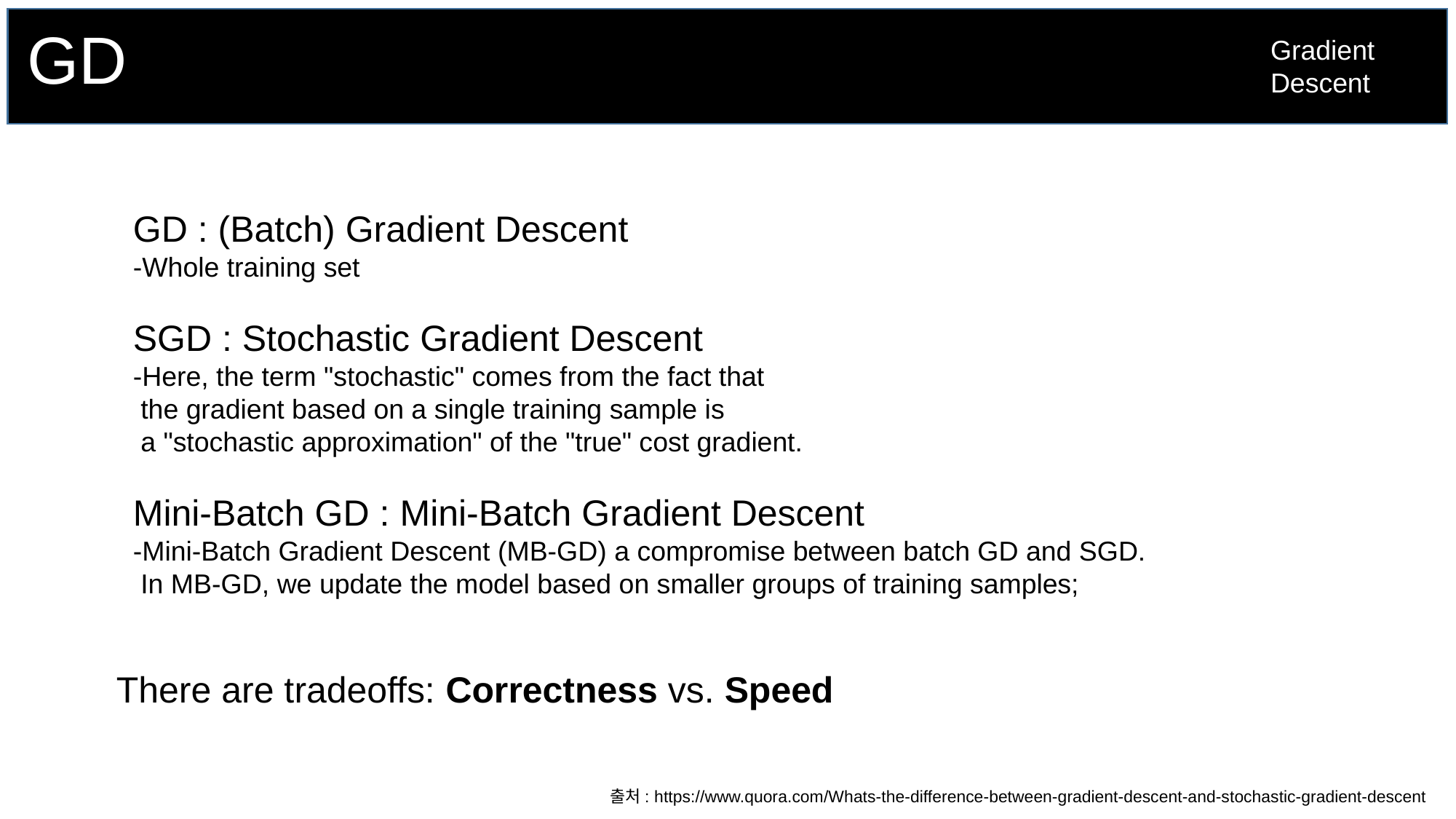

# GD

Gradient
Descent
GD : (Batch) Gradient Descent
-Whole training set

SGD : Stochastic Gradient Descent
-Here, the term "stochastic" comes from the fact that
 the gradient based on a single training sample is
 a "stochastic approximation" of the "true" cost gradient.

Mini-Batch GD : Mini-Batch Gradient Descent
-Mini-Batch Gradient Descent (MB-GD) a compromise between batch GD and SGD.
 In MB-GD, we update the model based on smaller groups of training samples;
There are tradeoffs: Correctness vs. Speed
출처: https://www.quora.com/Whats-the-difference-between-gradient-descent-and-stochastic-gradient-descent